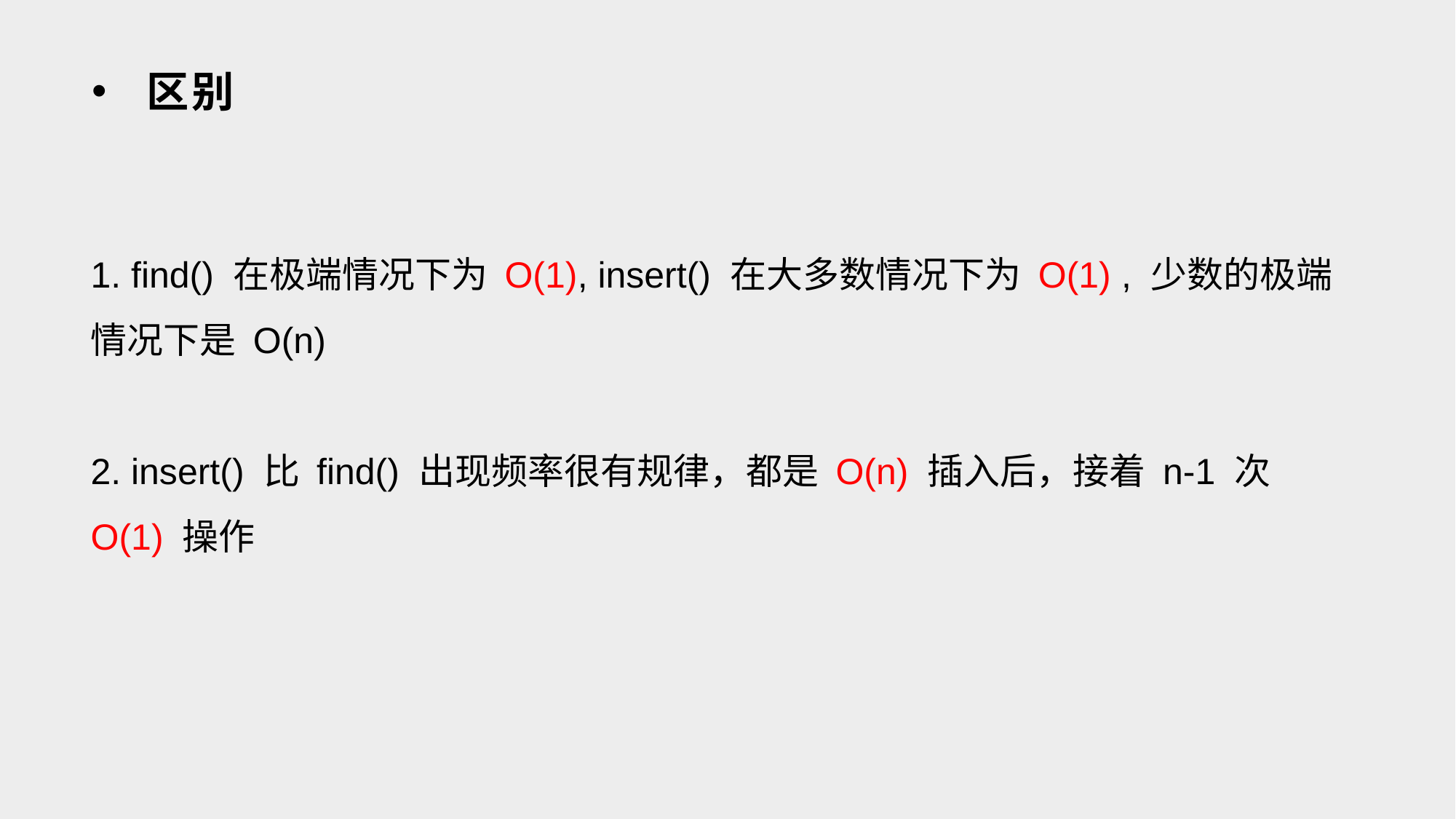

# 区别
1. find() 在极端情况下为 O(1), insert() 在大多数情况下为 O(1) , 少数的极端情况下是 O(n)

2. insert() 比 find() 出现频率很有规律，都是 O(n) 插入后，接着 n-1 次 O(1) 操作